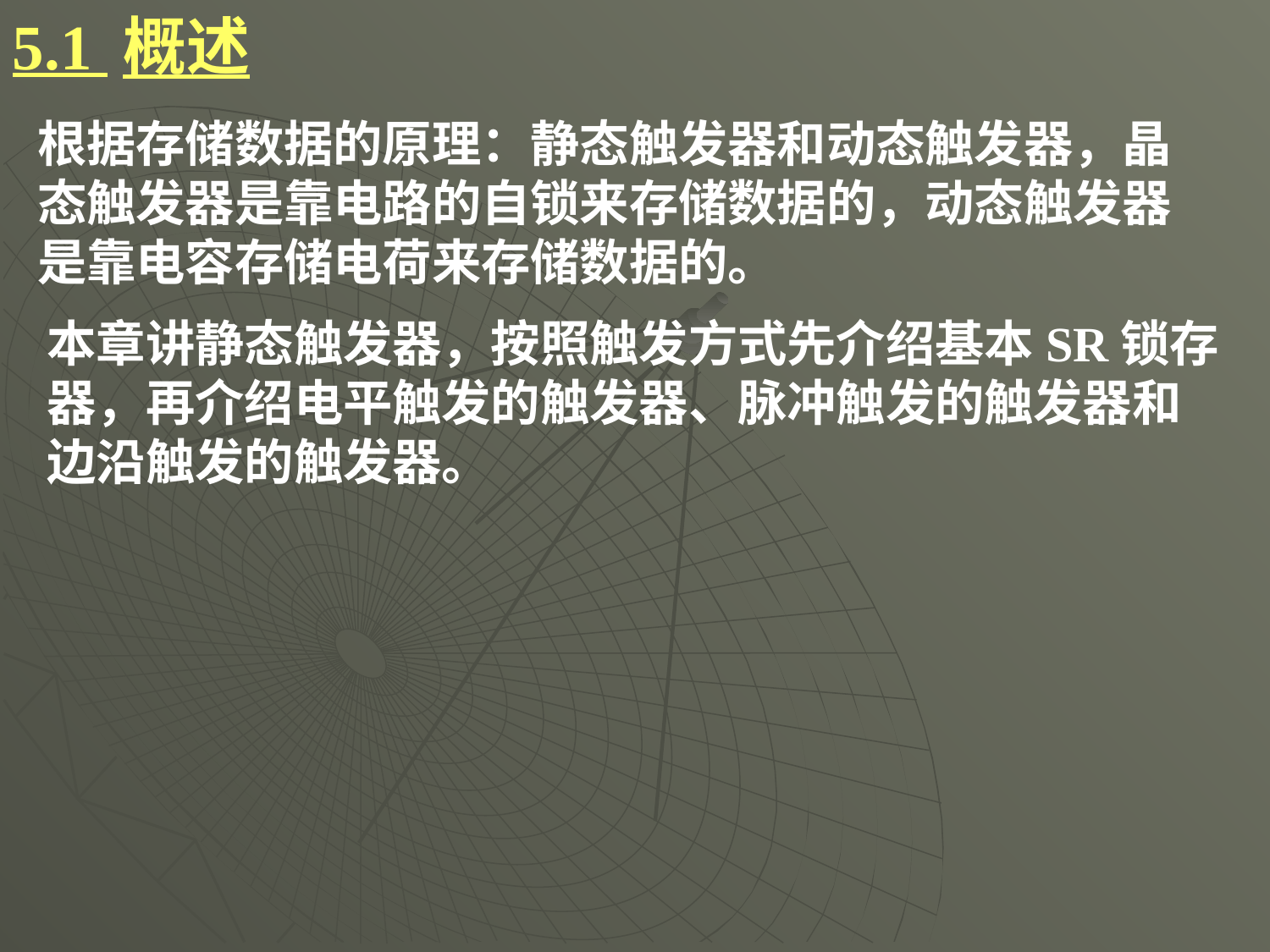

5.1 概述
根据存储数据的原理：静态触发器和动态触发器，晶态触发器是靠电路的自锁来存储数据的，动态触发器是靠电容存储电荷来存储数据的。
本章讲静态触发器，按照触发方式先介绍基本SR锁存器，再介绍电平触发的触发器、脉冲触发的触发器和边沿触发的触发器。